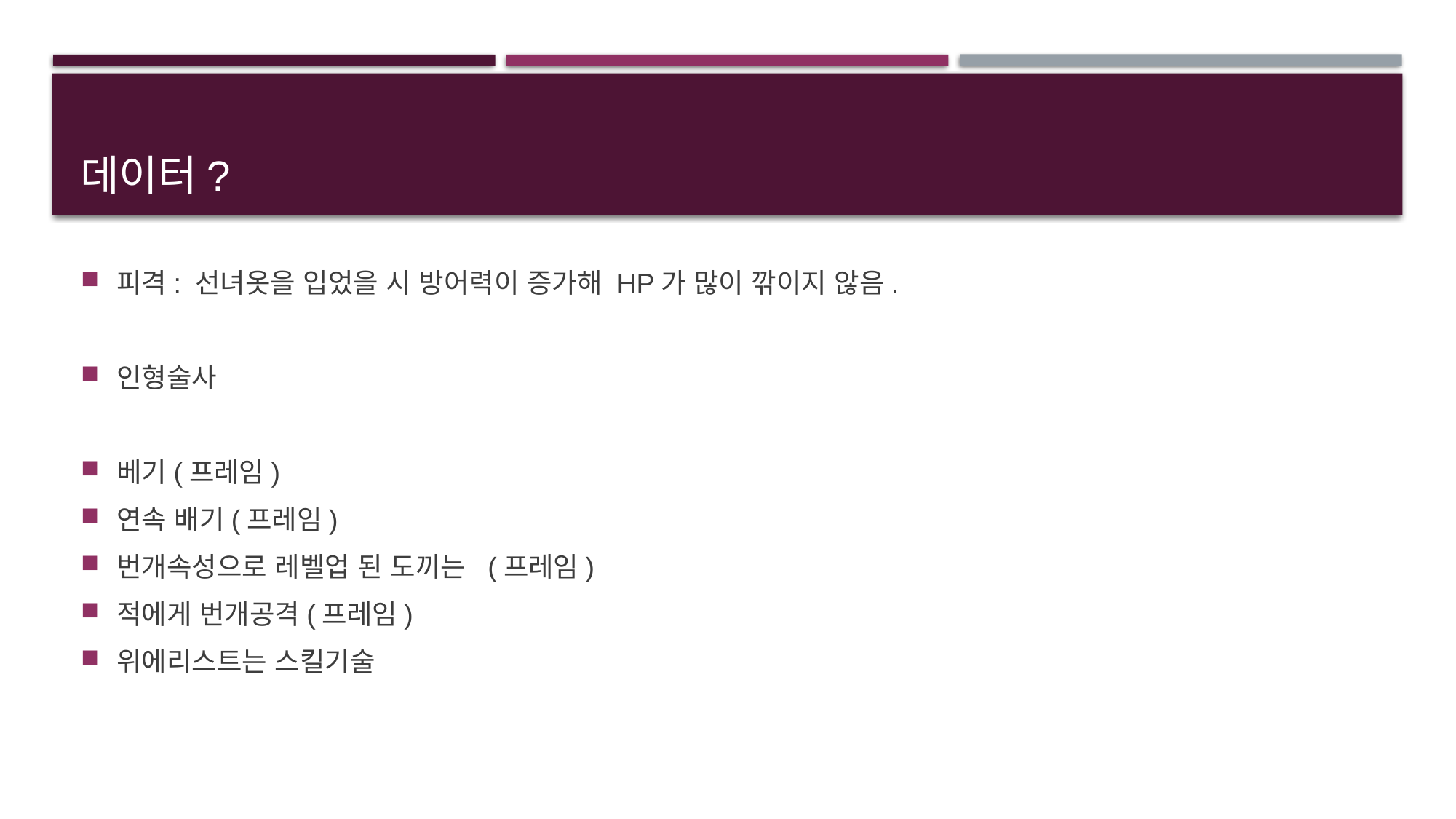

# 데이터?
피격: 선녀옷을 입었을 시 방어력이 증가해 HP가 많이 깎이지 않음.

인형술사

베기(프레임)
연속 배기(프레임)
번개속성으로 레벨업 된 도끼는  (프레임)
적에게 번개공격(프레임)
위에리스트는 스킬기술